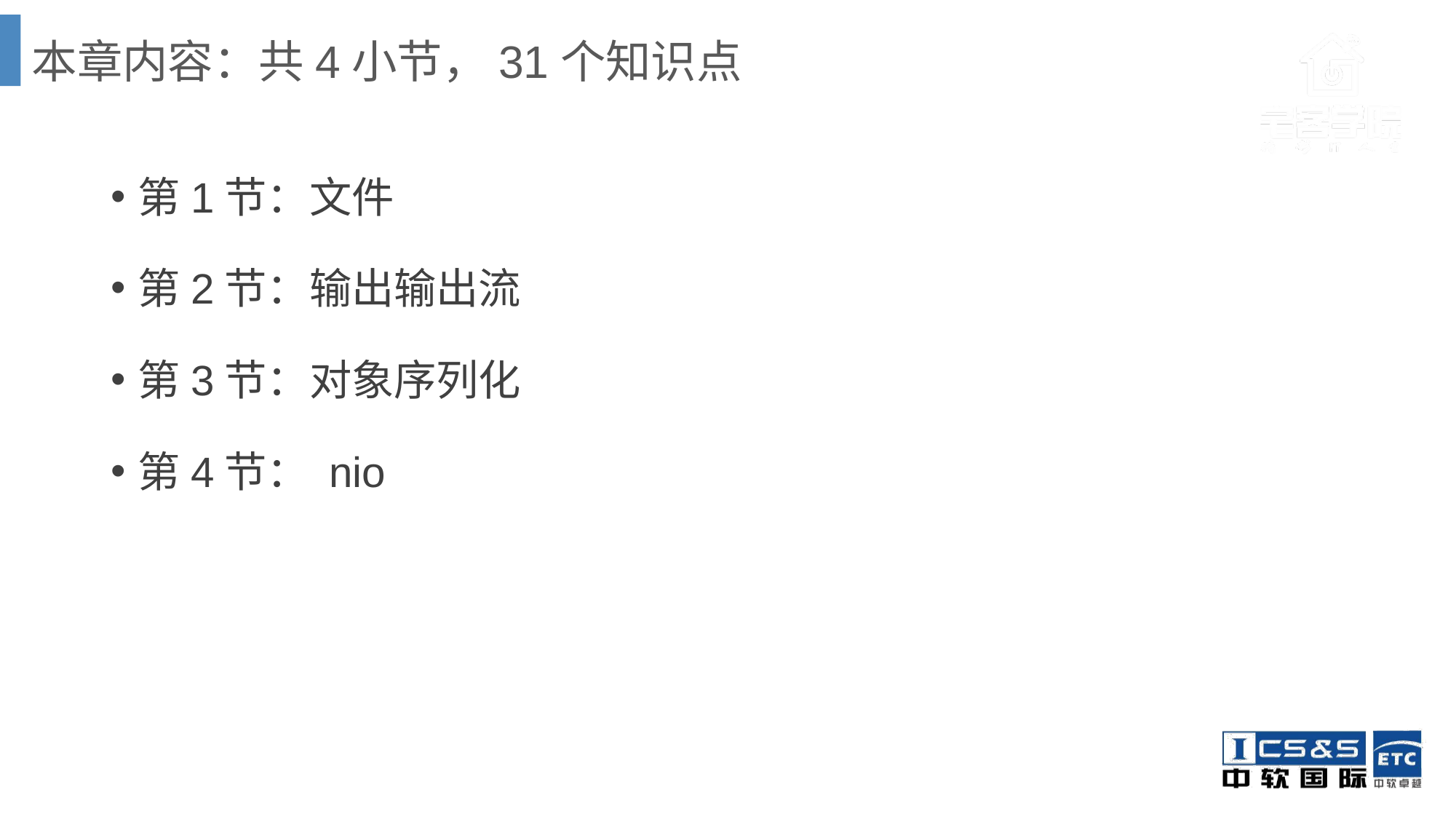

# 本章内容：共4小节，31个知识点
第1节：文件
第2节：输出输出流
第3节：对象序列化
第4节： nio